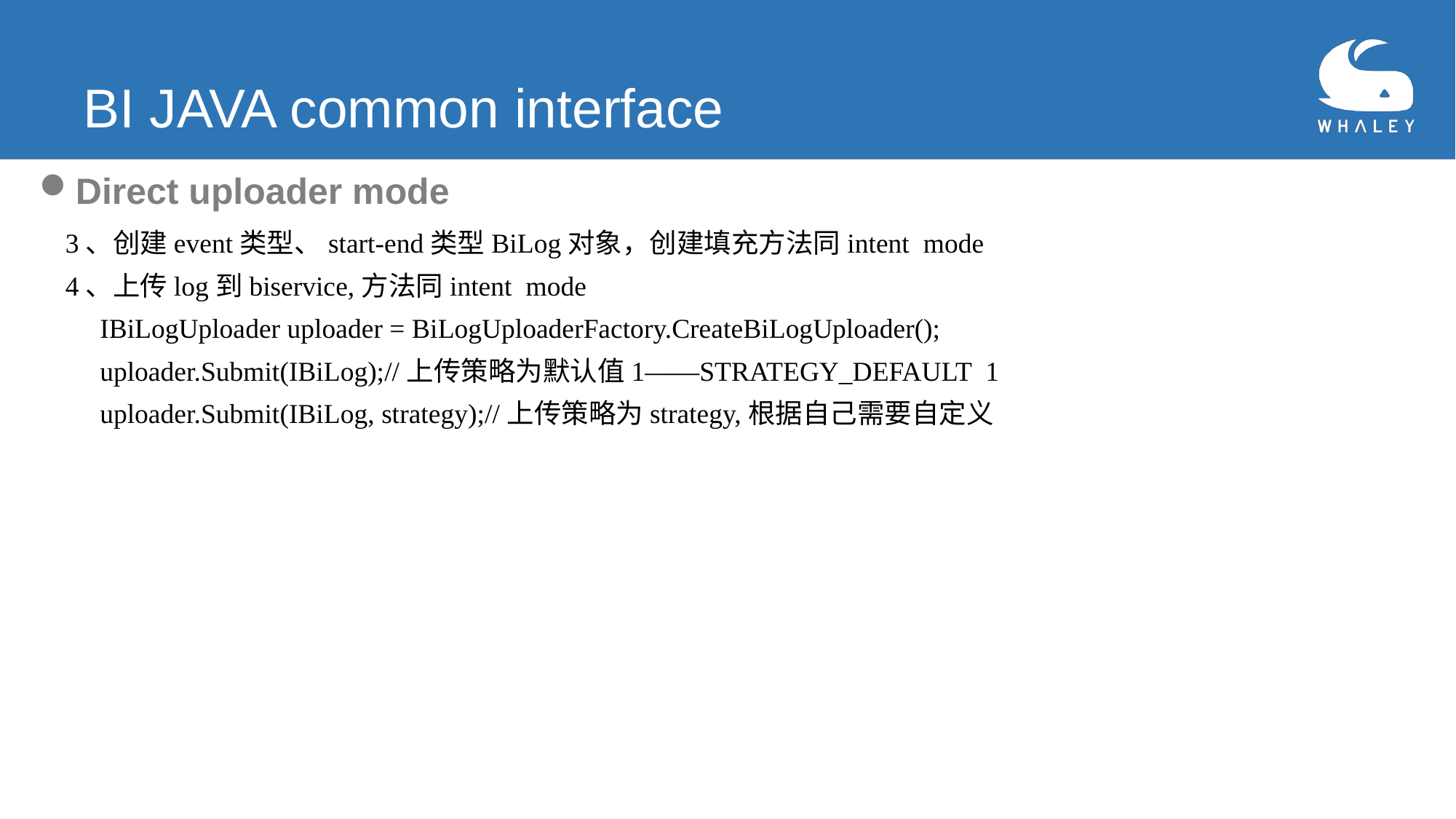

# BI JAVA common interface
Direct uploader mode
3、创建event类型、start-end类型BiLog对象，创建填充方法同intent  mode
4、上传log到biservice,方法同intent  mode
     IBiLogUploader uploader = BiLogUploaderFactory.CreateBiLogUploader();
     uploader.Submit(IBiLog);//上传策略为默认值1——STRATEGY_DEFAULT  1
     uploader.Submit(IBiLog, strategy);//上传策略为strategy,根据自己需要自定义